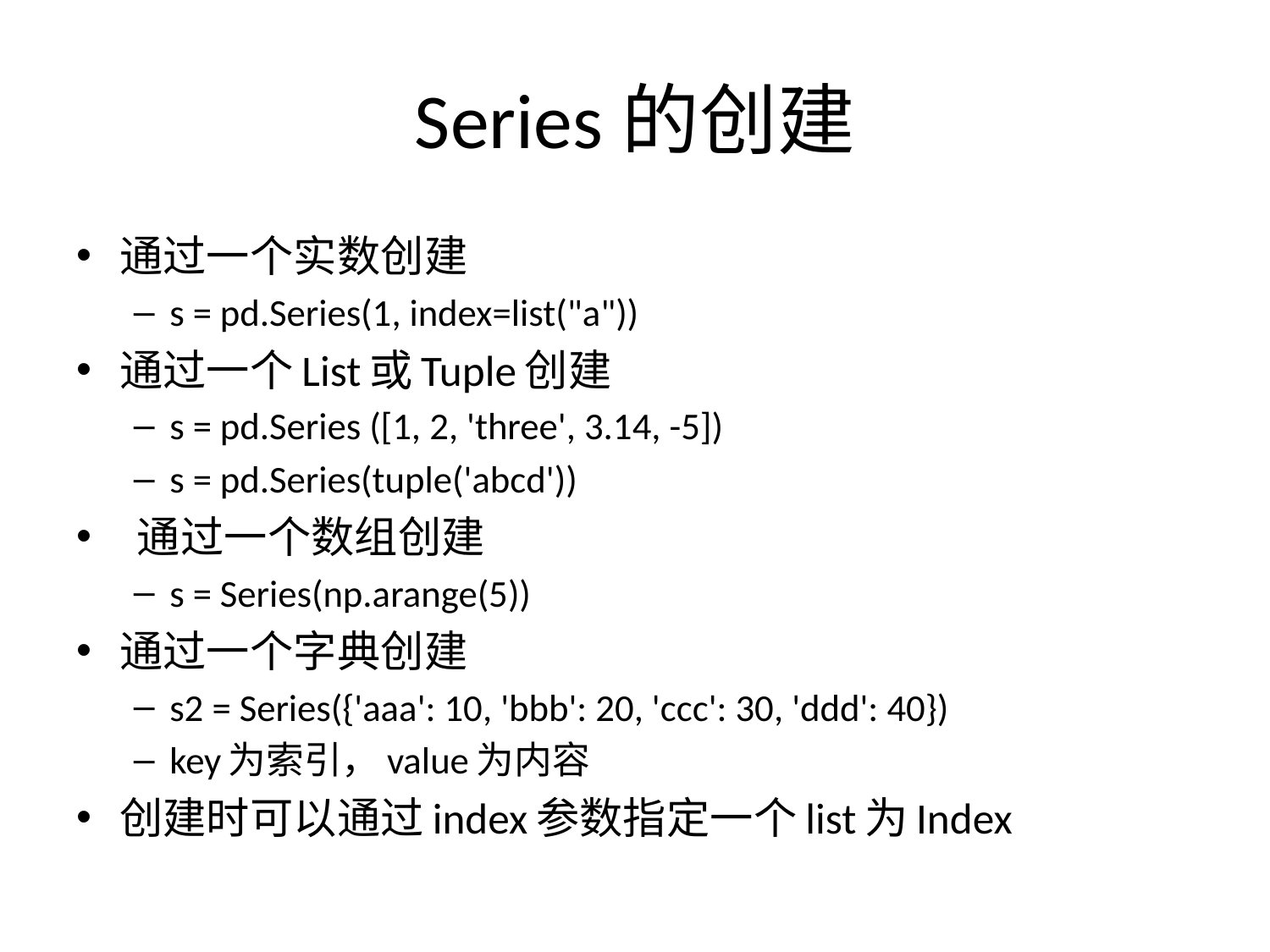

# Series的创建
通过一个实数创建
s = pd.Series(1, index=list("a"))
通过一个List或Tuple创建
s = pd.Series ([1, 2, 'three', 3.14, -5])
s = pd.Series(tuple('abcd'))
 通过一个数组创建
s = Series(np.arange(5))
通过一个字典创建
s2 = Series({'aaa': 10, 'bbb': 20, 'ccc': 30, 'ddd': 40})
key为索引，value为内容
创建时可以通过index参数指定一个list为Index